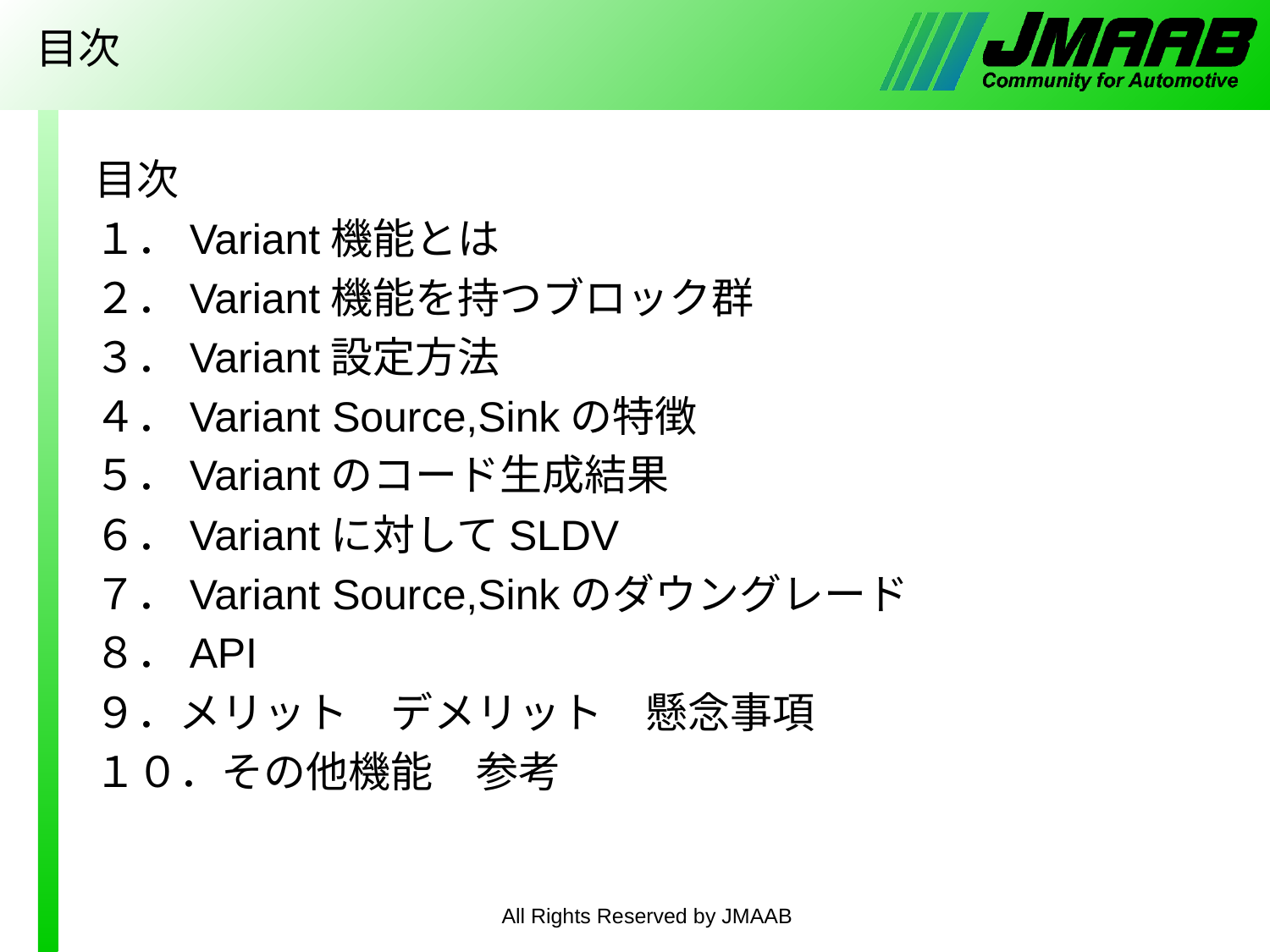

# 目次
目次
１．Variant機能とは
２．Variant機能を持つブロック群
３．Variant設定方法
４．Variant Source,Sinkの特徴
５．Variantのコード生成結果
６．Variantに対してSLDV
７．Variant Source,Sinkのダウングレード
８．API
９．メリット　デメリット　懸念事項
１０．その他機能　参考